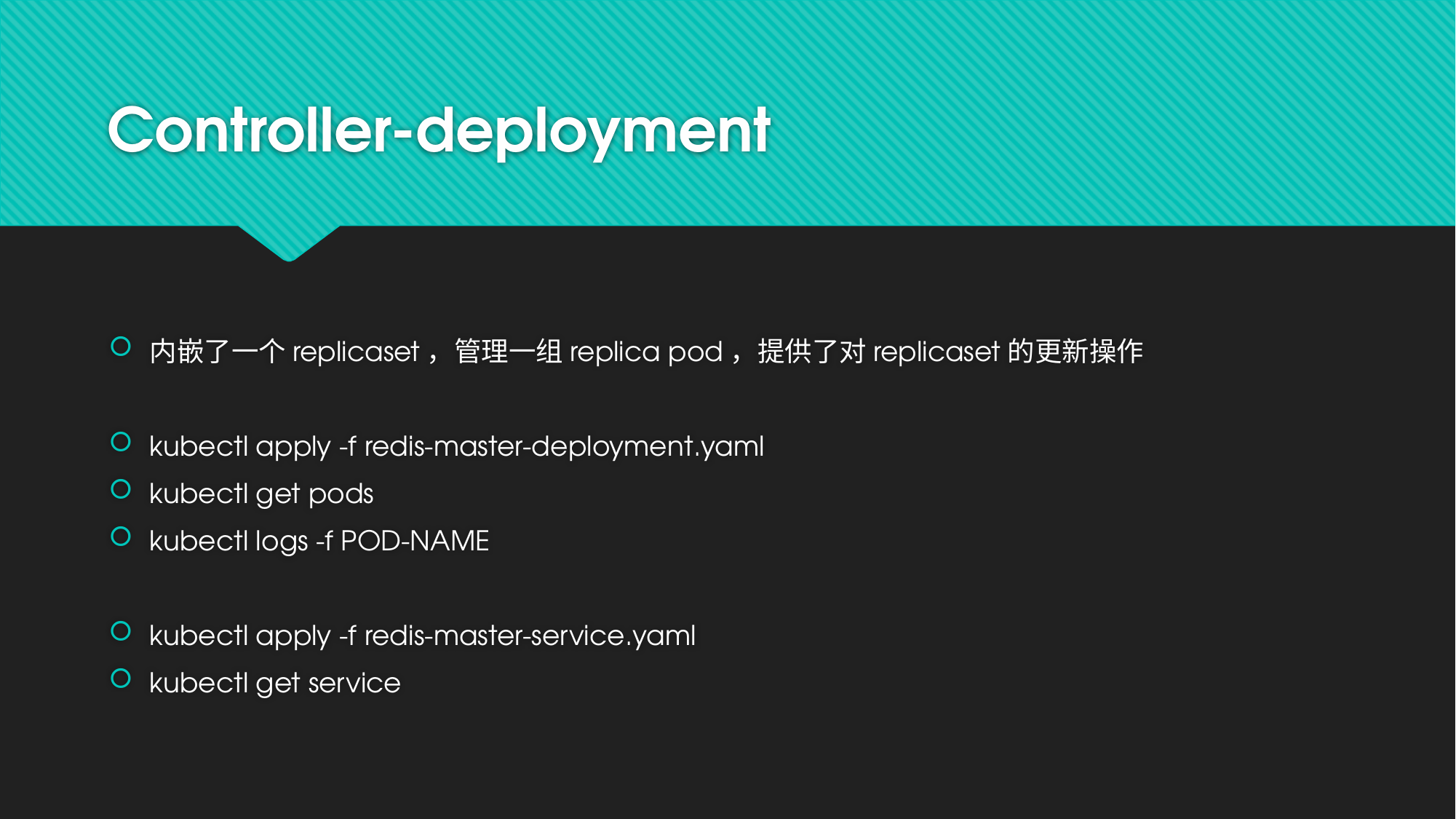

# Controller-deployment
内嵌了一个replicaset，管理一组replica pod，提供了对replicaset的更新操作

kubectl apply -f redis-master-deployment.yaml
kubectl get pods
kubectl logs -f POD-NAME

kubectl apply -f redis-master-service.yaml
kubectl get service